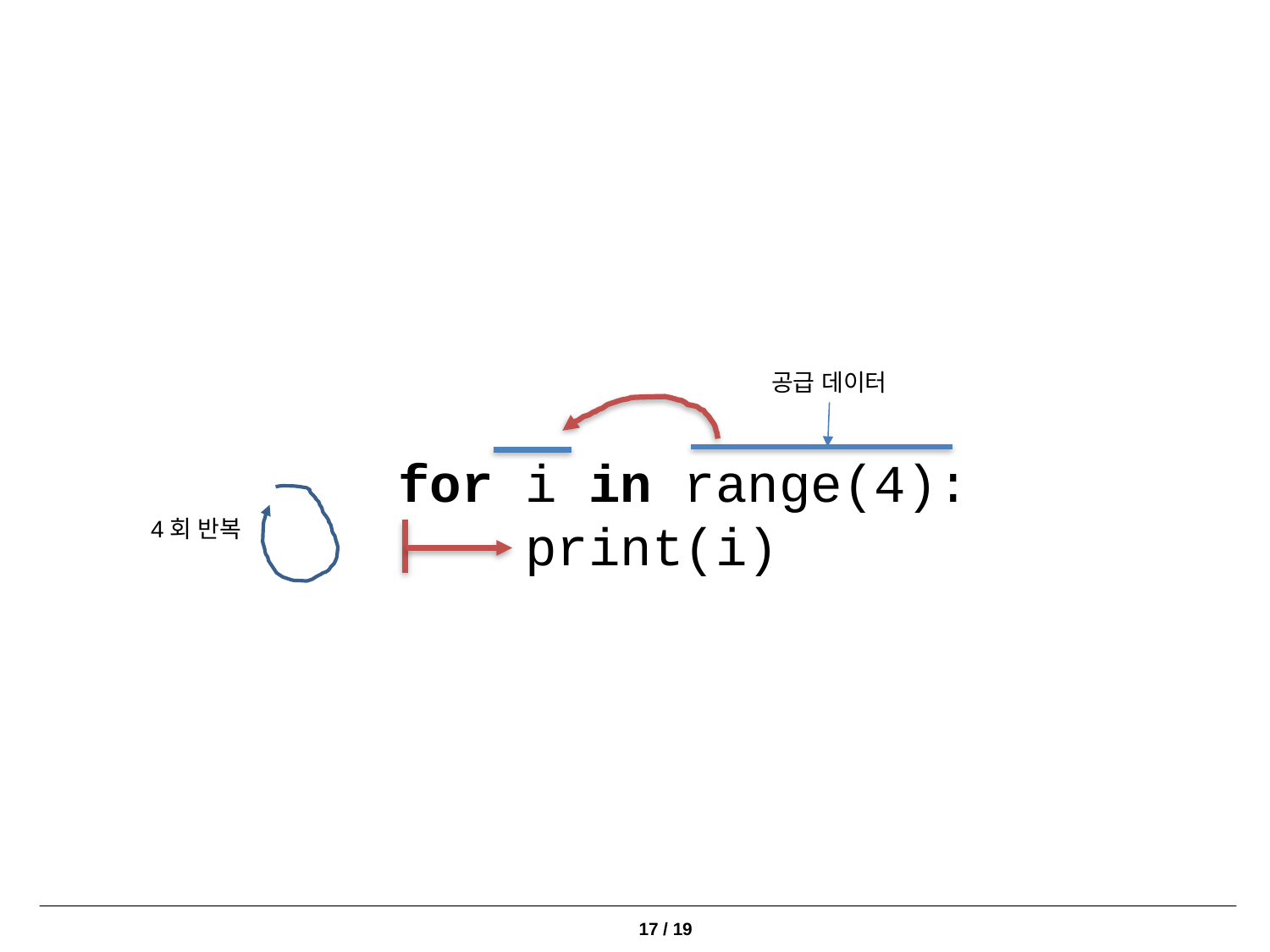

공급 데이터

for i in range(4):
    print(i)

4회 반복